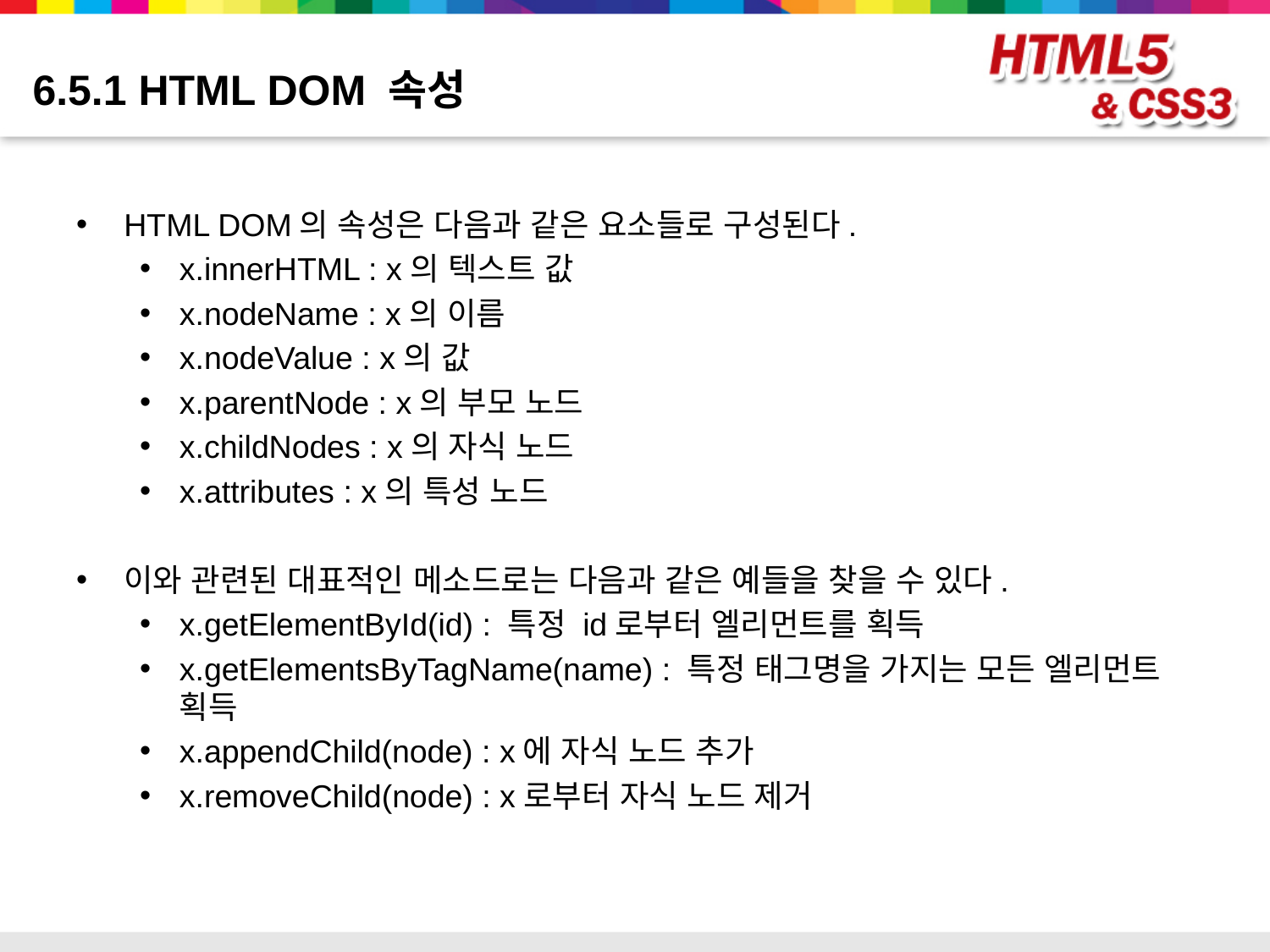

# 6.5.1 HTML DOM 속성
HTML DOM의 속성은 다음과 같은 요소들로 구성된다.
x.innerHTML : x의 텍스트 값
x.nodeName : x의 이름
x.nodeValue : x의 값
x.parentNode : x의 부모 노드
x.childNodes : x의 자식 노드
x.attributes : x의 특성 노드

이와 관련된 대표적인 메소드로는 다음과 같은 예들을 찾을 수 있다.
x.getElementById(id) : 특정 id로부터 엘리먼트를 획득
x.getElementsByTagName(name) : 특정 태그명을 가지는 모든 엘리먼트 획득
x.appendChild(node) : x에 자식 노드 추가
x.removeChild(node) : x로부터 자식 노드 제거